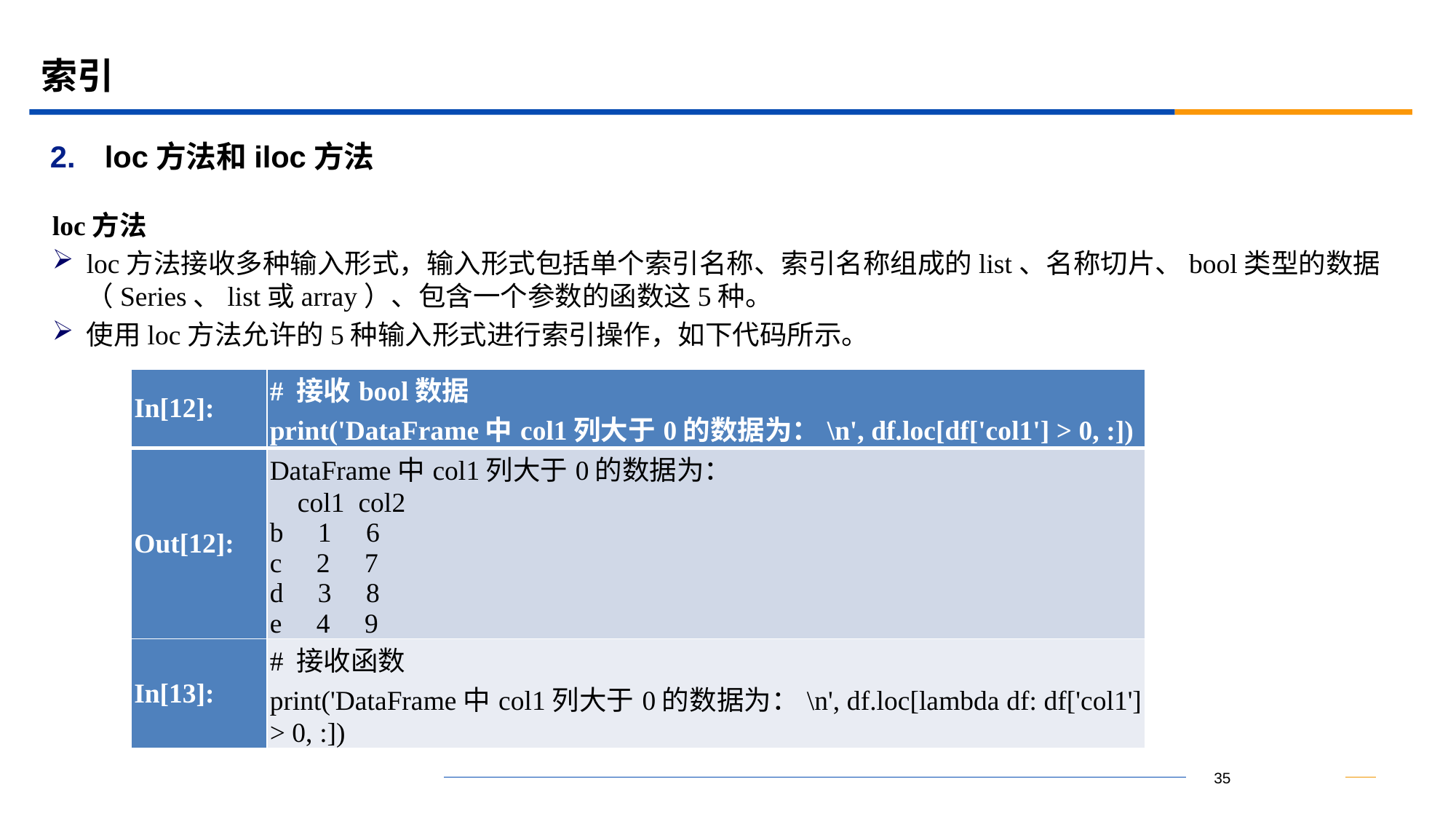

# 索引
loc方法和iloc方法
loc方法
loc方法接收多种输入形式，输入形式包括单个索引名称、索引名称组成的list、名称切片、bool类型的数据（Series、list或array）、包含一个参数的函数这5种。
使用loc方法允许的5种输入形式进行索引操作，如下代码所示。
| In[12]: | # 接收bool数据 print('DataFrame中col1列大于0的数据为：\n', df.loc[df['col1'] > 0, :]) |
| --- | --- |
| Out[12]: | DataFrame中col1列大于0的数据为： col1 col2 b 1 6 c 2 7 d 3 8 e 4 9 |
| In[13]: | # 接收函数 print('DataFrame中col1列大于0的数据为：\n', df.loc[lambda df: df['col1'] > 0, :]) |